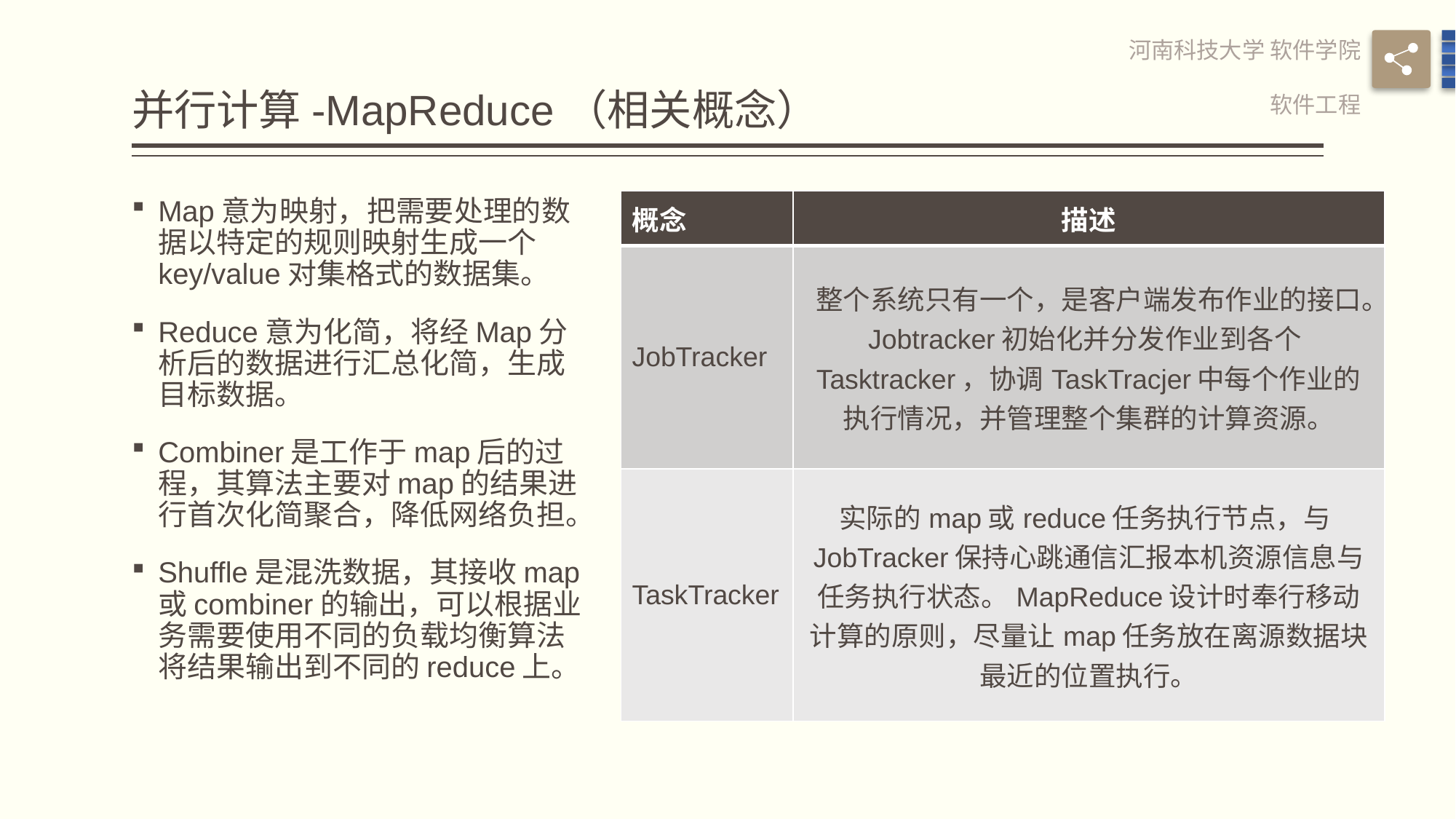

# 并行计算-MapReduce（相关概念）
河南科技大学 软件学院
软件工程

Map意为映射，把需要处理的数据以特定的规则映射生成一个key/value对集格式的数据集。
Reduce意为化简，将经Map分析后的数据进行汇总化简，生成目标数据。
Combiner是工作于map后的过程，其算法主要对map的结果进行首次化简聚合，降低网络负担。
Shuffle是混洗数据，其接收map或combiner的输出，可以根据业务需要使用不同的负载均衡算法将结果输出到不同的reduce上。
| 概念 | 描述 |
| --- | --- |
| JobTracker | 整个系统只有一个，是客户端发布作业的接口。Jobtracker初始化并分发作业到各个Tasktracker，协调TaskTracjer中每个作业的执行情况，并管理整个集群的计算资源。 |
| TaskTracker | 实际的map或reduce任务执行节点，与JobTracker保持心跳通信汇报本机资源信息与任务执行状态。MapReduce设计时奉行移动计算的原则，尽量让map任务放在离源数据块最近的位置执行。 |